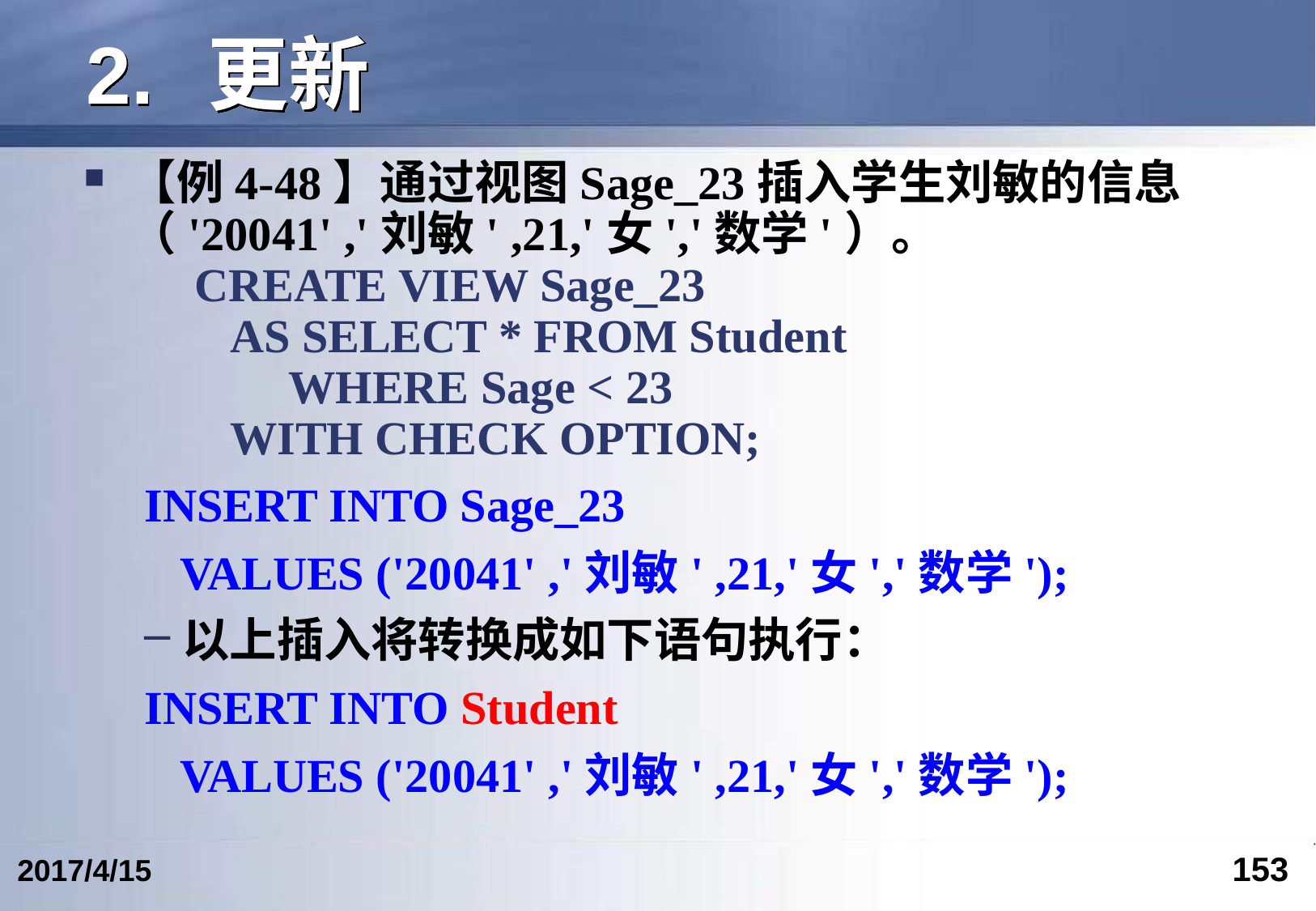

# 2.	更新
【例4-48】通过视图Sage_23插入学生刘敏的信息（'20041' ,'刘敏' ,21,'女','数学'）。
CREATE VIEW Sage_23
   AS SELECT * FROM Student
        WHERE Sage < 23
   WITH CHECK OPTION;
INSERT INTO Sage_23
   VALUES ('20041' ,'刘敏' ,21,'女','数学');
以上插入将转换成如下语句执行：
INSERT INTO Student
   VALUES ('20041' ,'刘敏' ,21,'女','数学');
153
2017/4/15